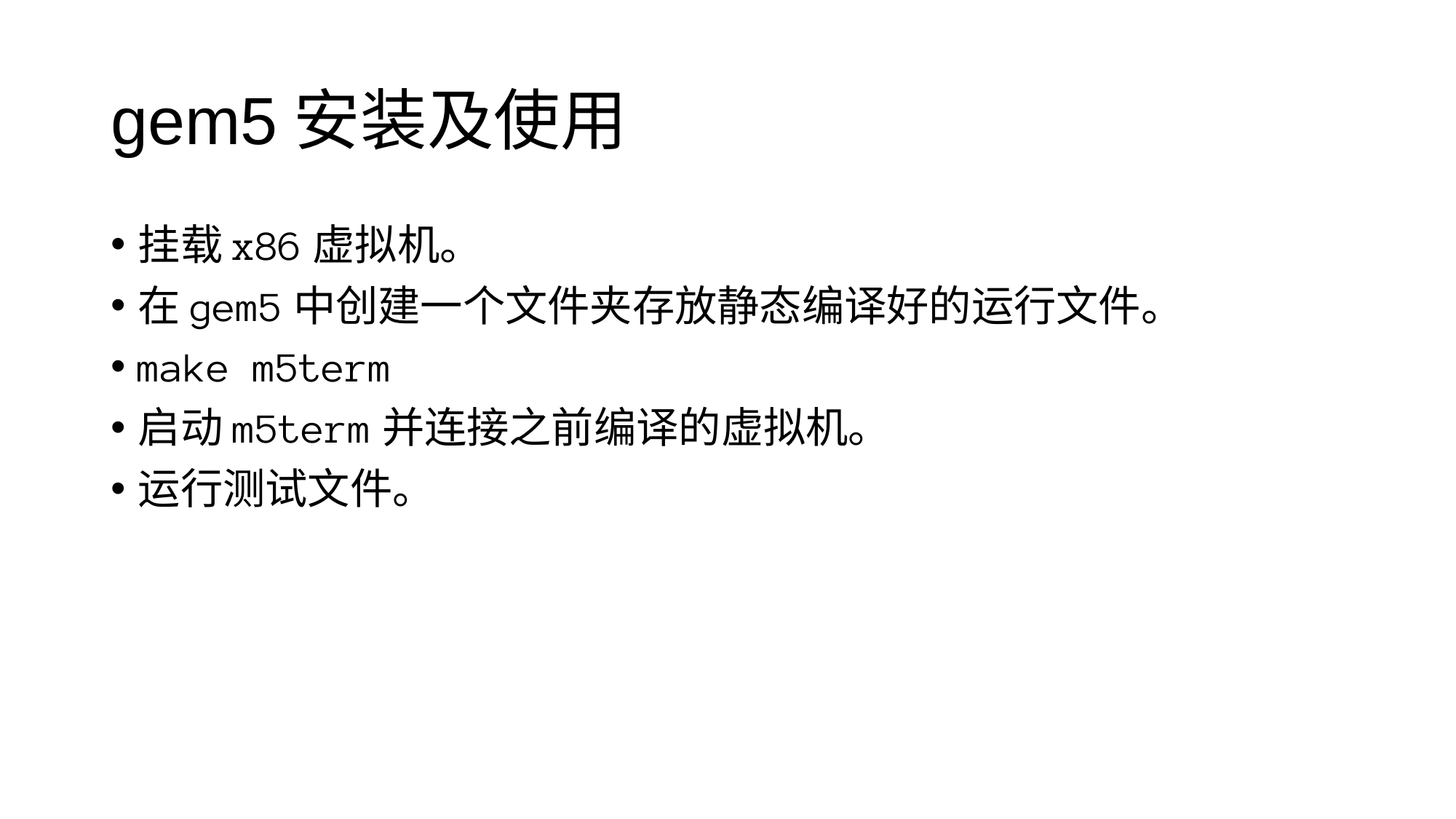

# gem5安装及使用
挂载x86虚拟机。
在gem5中创建一个文件夹存放静态编译好的运行文件。
make m5term
启动m5term并连接之前编译的虚拟机。
运行测试文件。